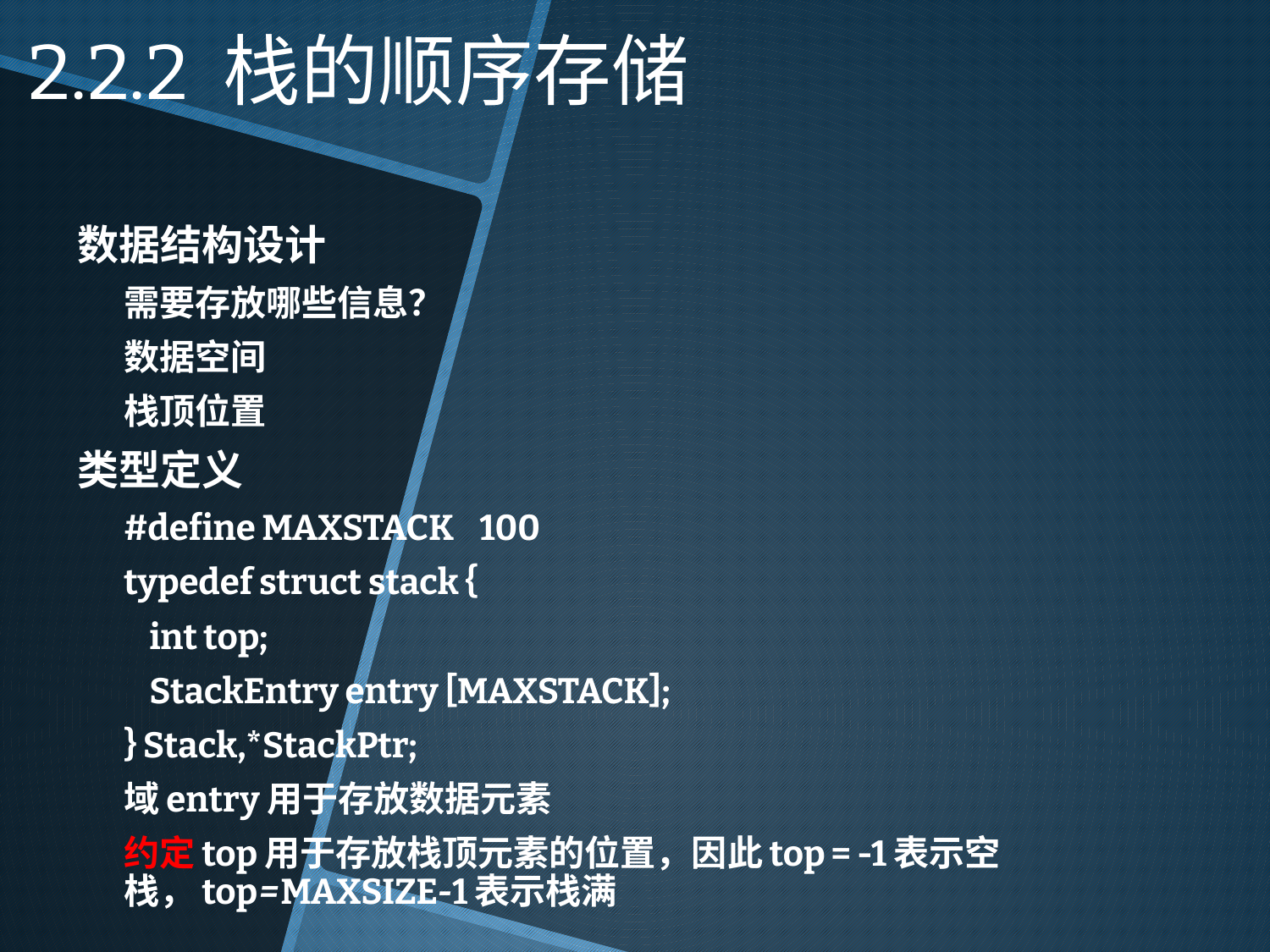

# 2.2.2 栈的顺序存储
数据结构设计
需要存放哪些信息？
数据空间
栈顶位置
类型定义
#define MAXSTACK    100
typedef struct stack {
    int top;
    StackEntry entry [MAXSTACK];
} Stack,*StackPtr;
域entry用于存放数据元素
约定top用于存放栈顶元素的位置，因此top = -1表示空栈，top=MAXSIZE-1表示栈满